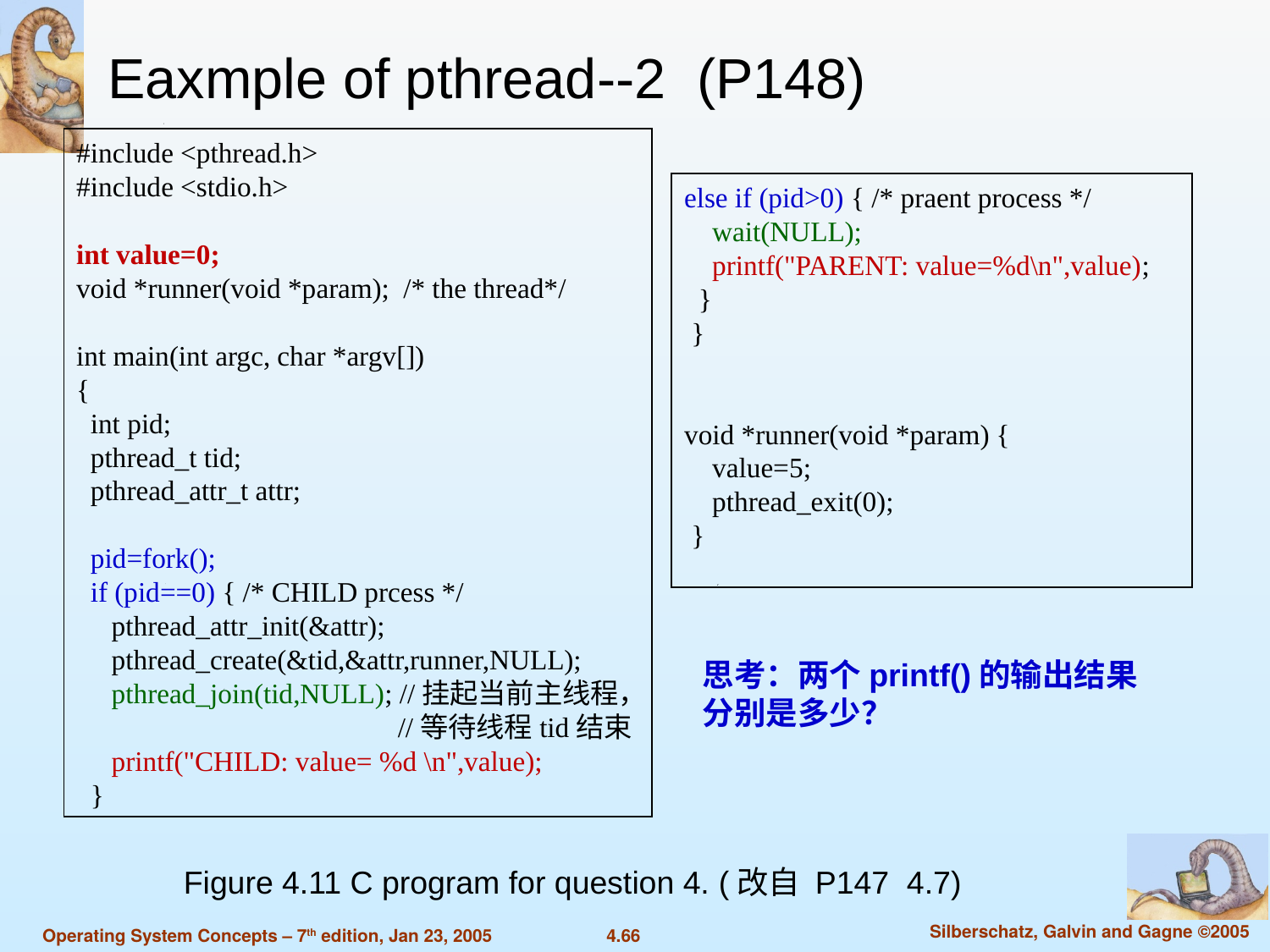

Eaxmple of pthread--2  (P148)
#include <pthread.h>
#include <stdio.h>

int value=0;
void *runner(void *param);  /* the thread*/

int main(int argc, char *argv[])
{
  int pid;
  pthread_t tid;
  pthread_attr_t attr;

  pid=fork();
  if (pid==0) { /* CHILD prcess */
     pthread_attr_init(&attr);
     pthread_create(&tid,&attr,runner,NULL);
     pthread_join(tid,NULL); //挂起当前主线程，
                                              //等待线程tid结束
     printf("CHILD: value= %d \n",value);
  }
else if (pid>0) { /* praent process */
    wait(NULL);
    printf("PARENT: value=%d\n",value);
  }
 }

void *runner(void *param) {
    value=5;
    pthread_exit(0);
 }

思考：两个printf()的输出结果分别是多少？
Figure 4.11 C program for question 4. (改自 P147  4.7)